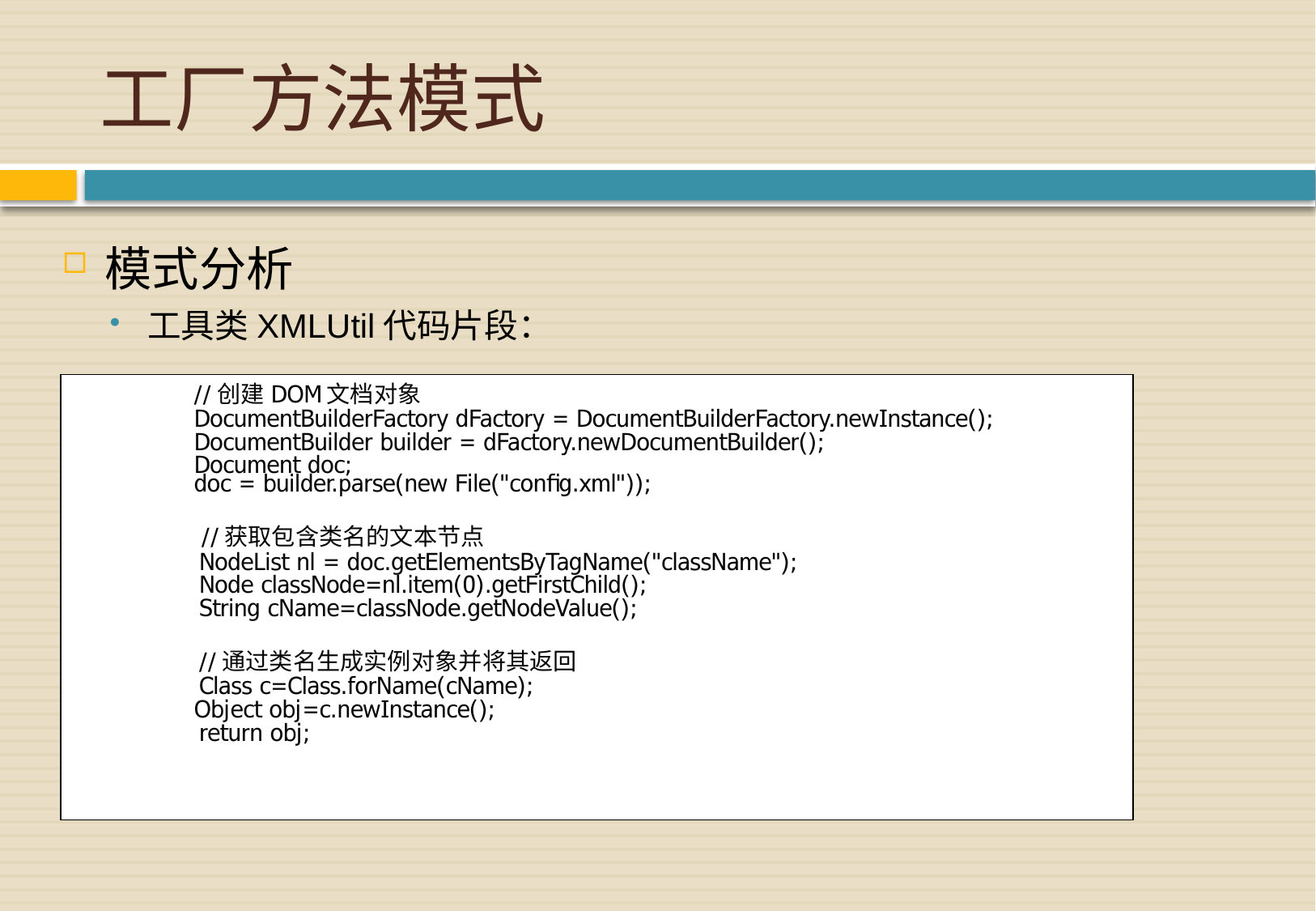

# 工厂方法模式
模式分析
工具类XMLUtil代码片段：
| //创建DOM文档对象 DocumentBuilderFactory dFactory = DocumentBuilderFactory.newInstance(); DocumentBuilder builder = dFactory.newDocumentBuilder(); Document doc; doc = builder.parse(new File("config.xml")); //获取包含类名的文本节点 NodeList nl = doc.getElementsByTagName("className"); Node classNode=nl.item(0).getFirstChild(); String cName=classNode.getNodeValue(); //通过类名生成实例对象并将其返回 Class c=Class.forName(cName); Object obj=c.newInstance(); return obj; |
| --- |